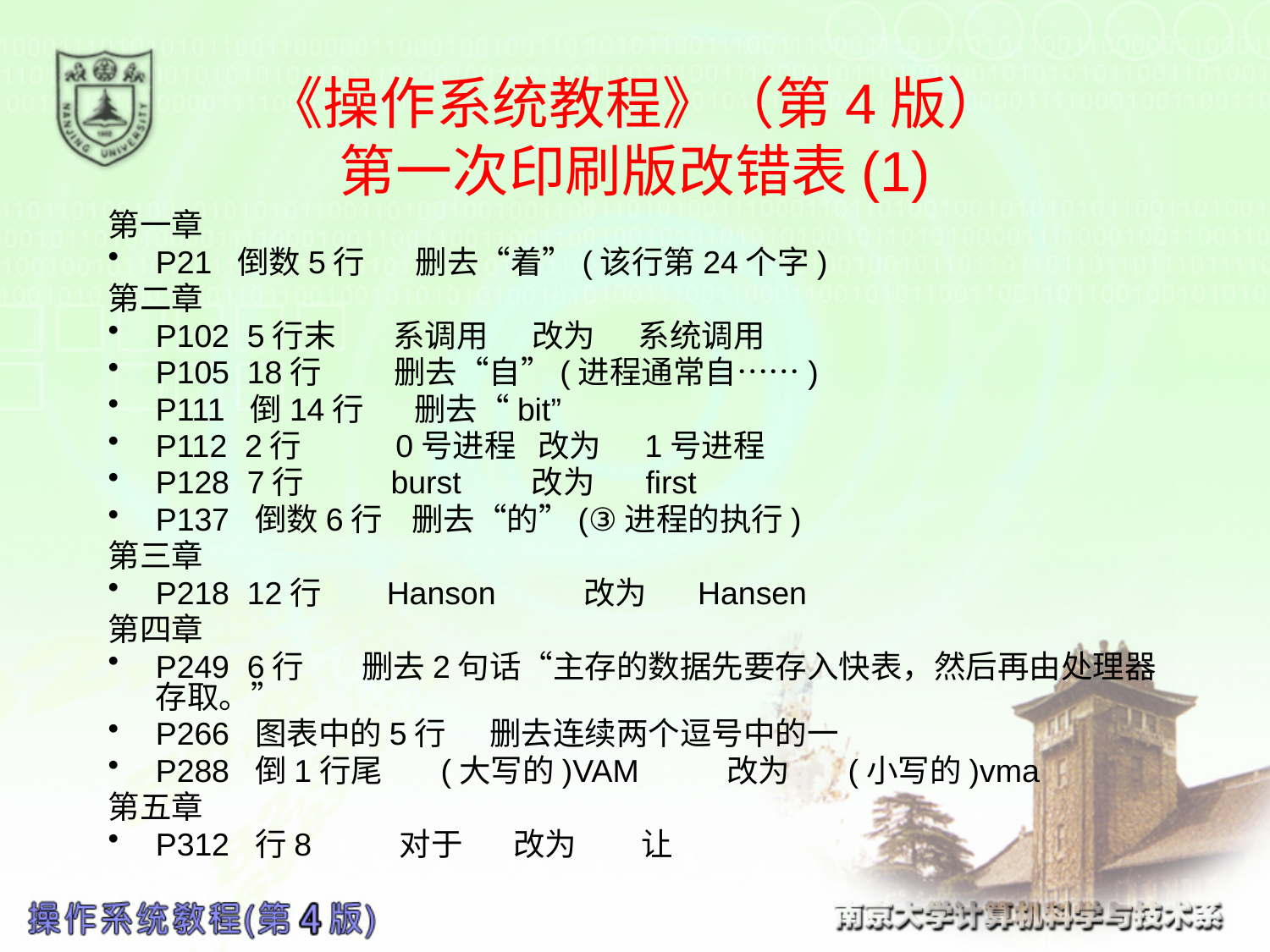

# 《操作系统教程》（第4版） 第一次印刷版改错表(1)
第一章
P21  倒数5行       删去“着”(该行第24个字)
第二章
P102  5行末        系调用      改为      系统调用
P105  18行          删去“自”(进程通常自……)
P111  倒14行       删去“bit”
P112  2行            0号进程   改为     1号进程
P128  7行           burst       改为      first
P137  倒数6行    删去“的”(③进程的执行)
第三章
P218  12行        Hanson         改为      Hansen
第四章
P249  6行        删去2句话“主存的数据先要存入快表，然后再由处理器存取。”
P266  图表中的5行      删去连续两个逗号中的一
P288  倒1行尾       (大写的)VAM         改为       (小写的)vma
第五章
P312  行8         对于       改为         让